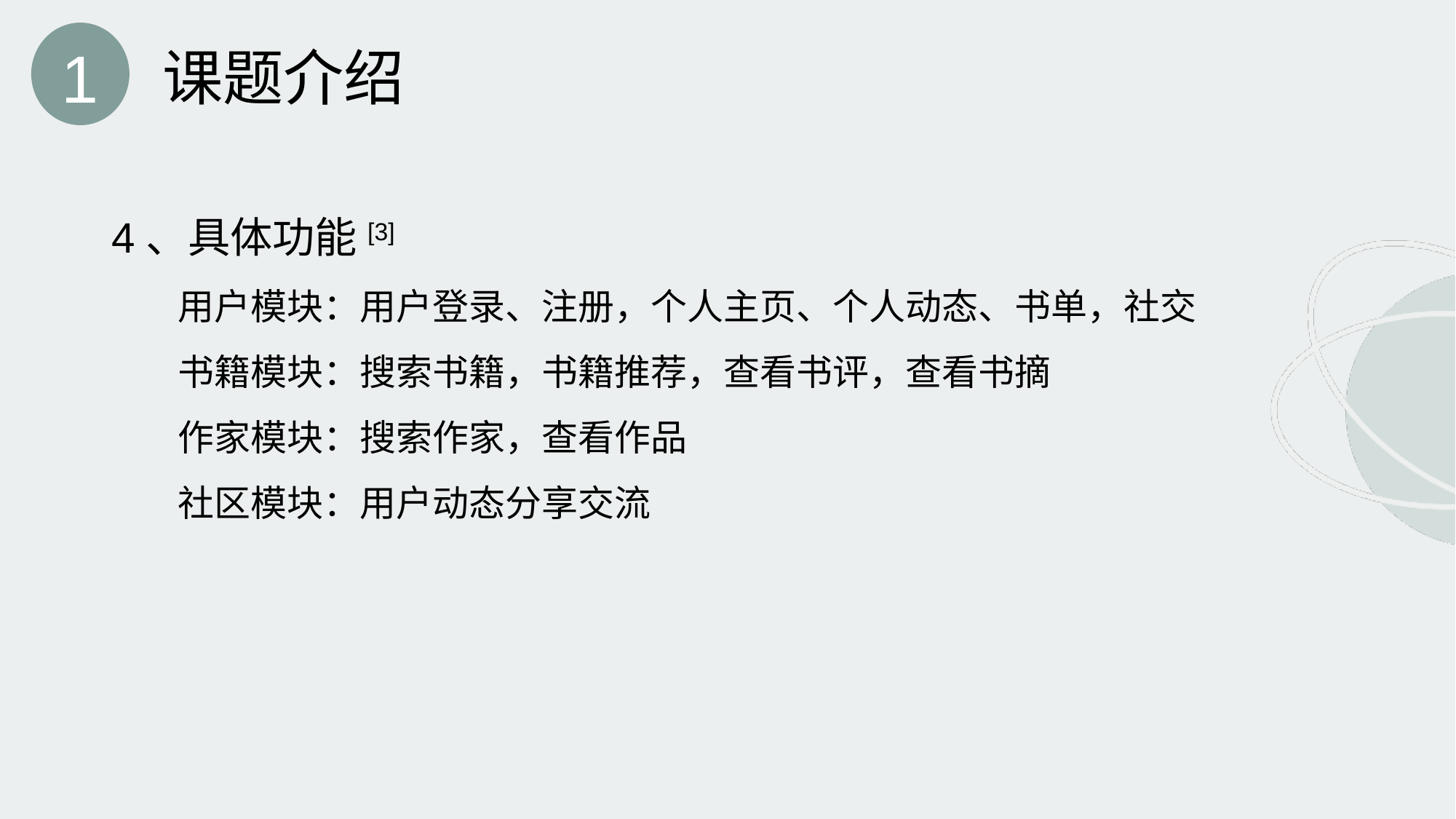

1
课题介绍
4、具体功能[3]
       用户模块：用户登录、注册，个人主页、个人动态、书单，社交
       书籍模块：搜索书籍，书籍推荐，查看书评，查看书摘
       作家模块：搜索作家，查看作品
       社区模块：用户动态分享交流